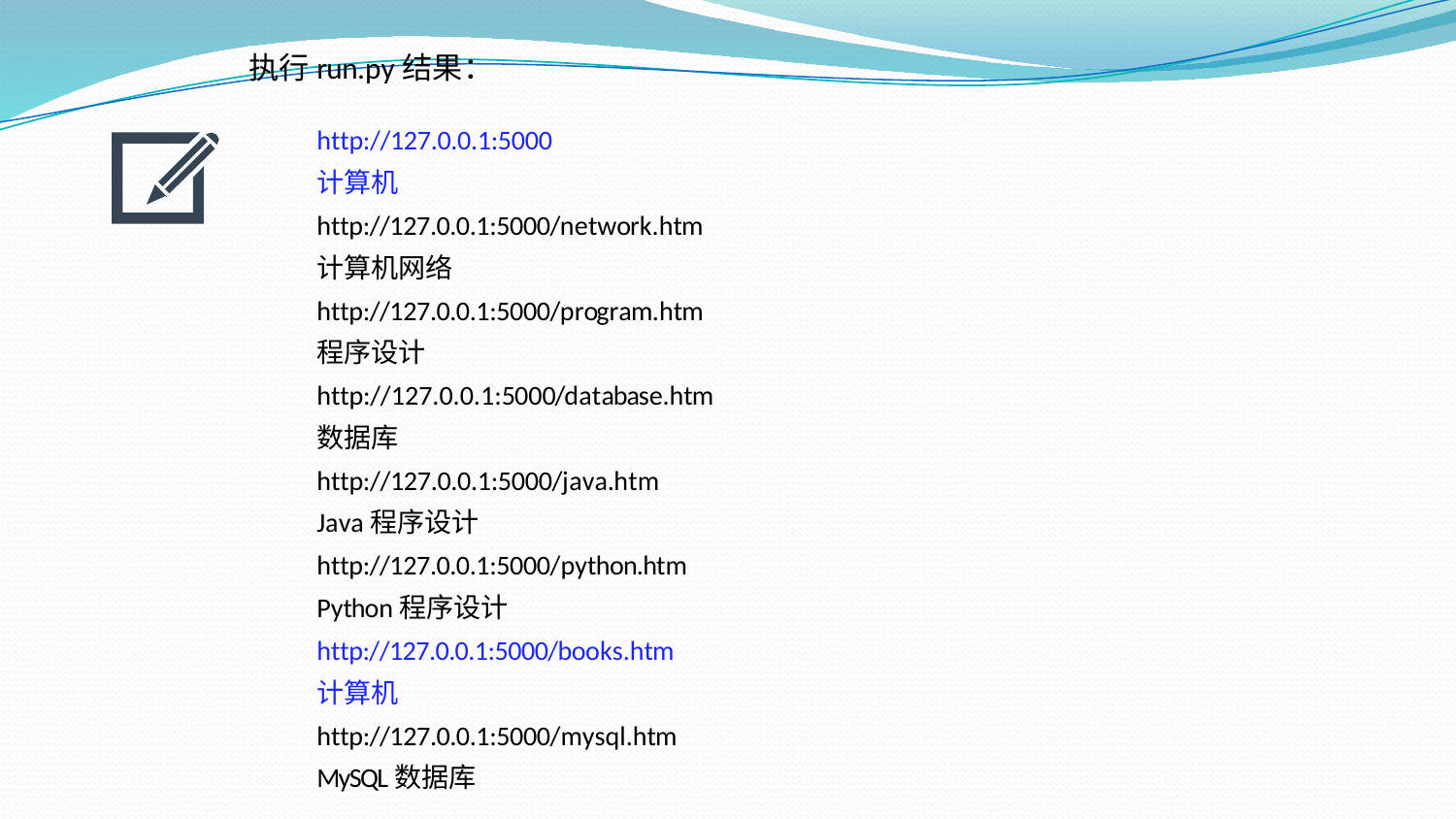

# 执行run.py结果：
http://127.0.0.1:5000
计算机
http://127.0.0.1:5000/network.htm
计算机网络
http://127.0.0.1:5000/program.htm
程序设计
http://127.0.0.1:5000/database.htm
数据库
http://127.0.0.1:5000/java.htm
Java程序设计
http://127.0.0.1:5000/python.htm
Python程序设计
http://127.0.0.1:5000/books.htm
计算机
http://127.0.0.1:5000/mysql.htm
MySQL数据库